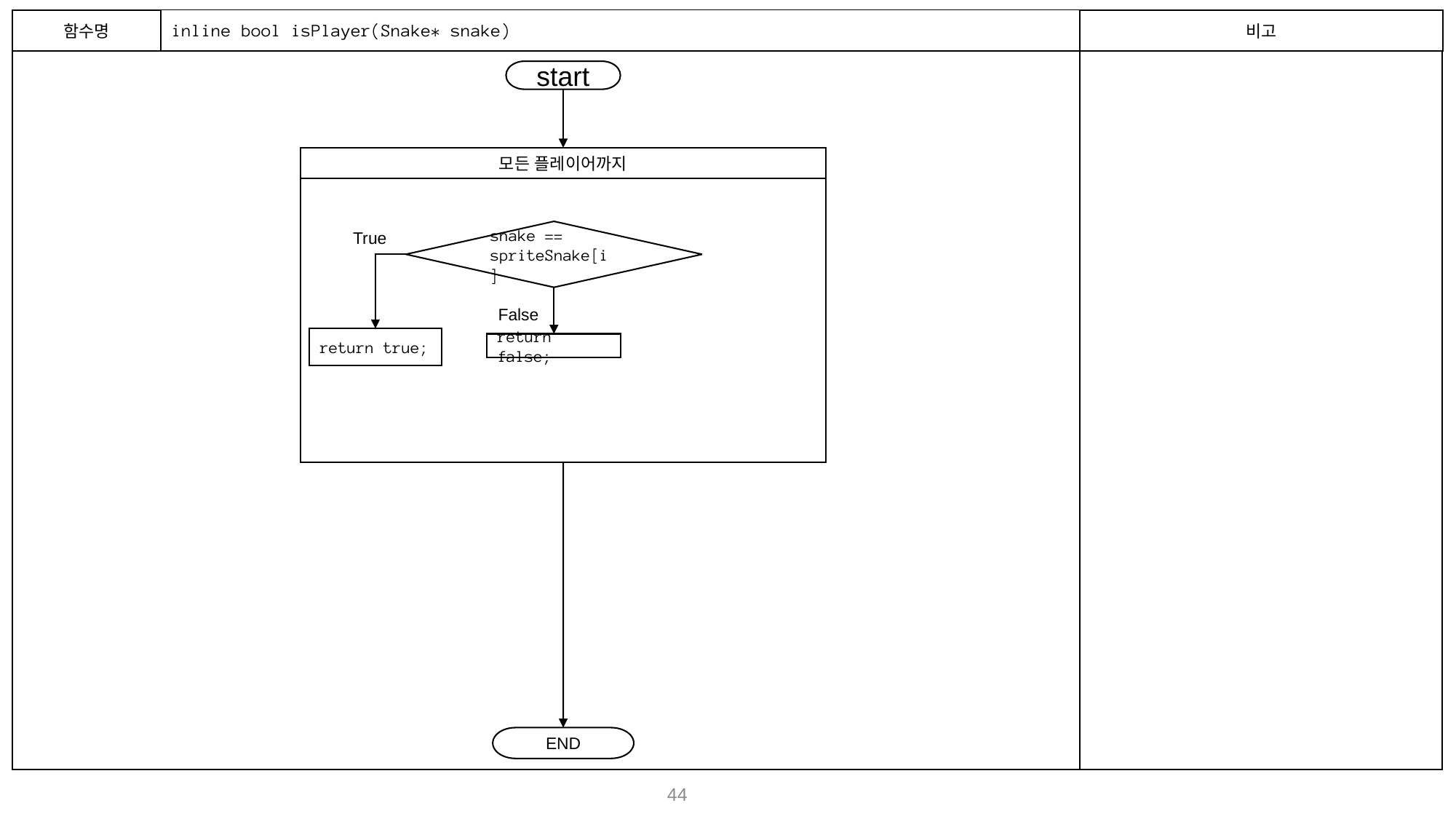

함수명
# inline bool isPlayer(Snake* snake)
비고

start

모든 플레이어까지
snake == spriteSnake[i]
True
False
return true;
return false;
END
44